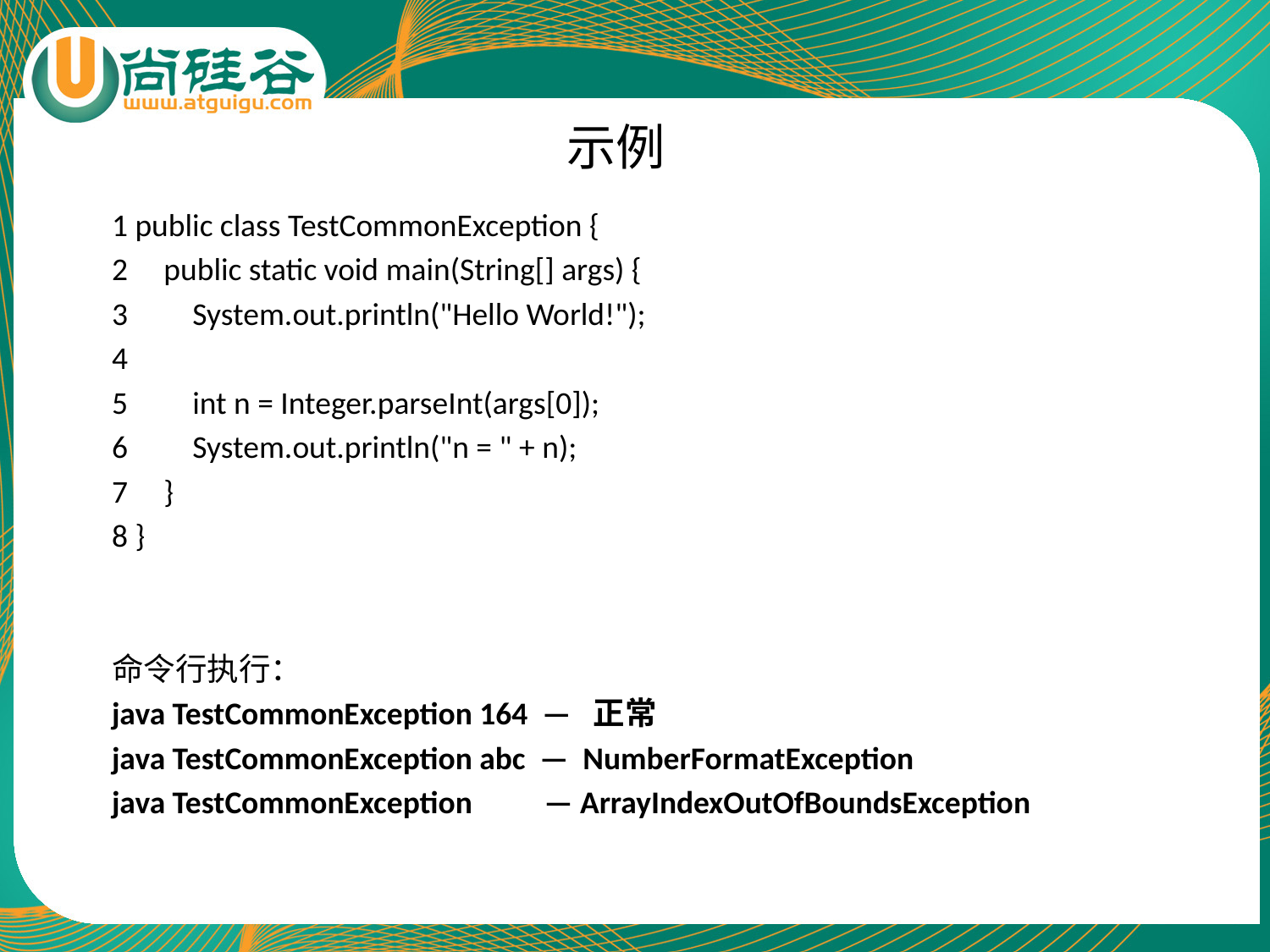

# 示例
1 public class TestCommonException {
2     public static void main(String[] args) {
3         System.out.println("Hello World!");
4
5         int n = Integer.parseInt(args[0]);
6         System.out.println("n = " + n);
7     }
8 }

命令行执行：
java TestCommonException 164  —  正常
java TestCommonException abc  —  NumberFormatException
java TestCommonException          — ArrayIndexOutOfBoundsException